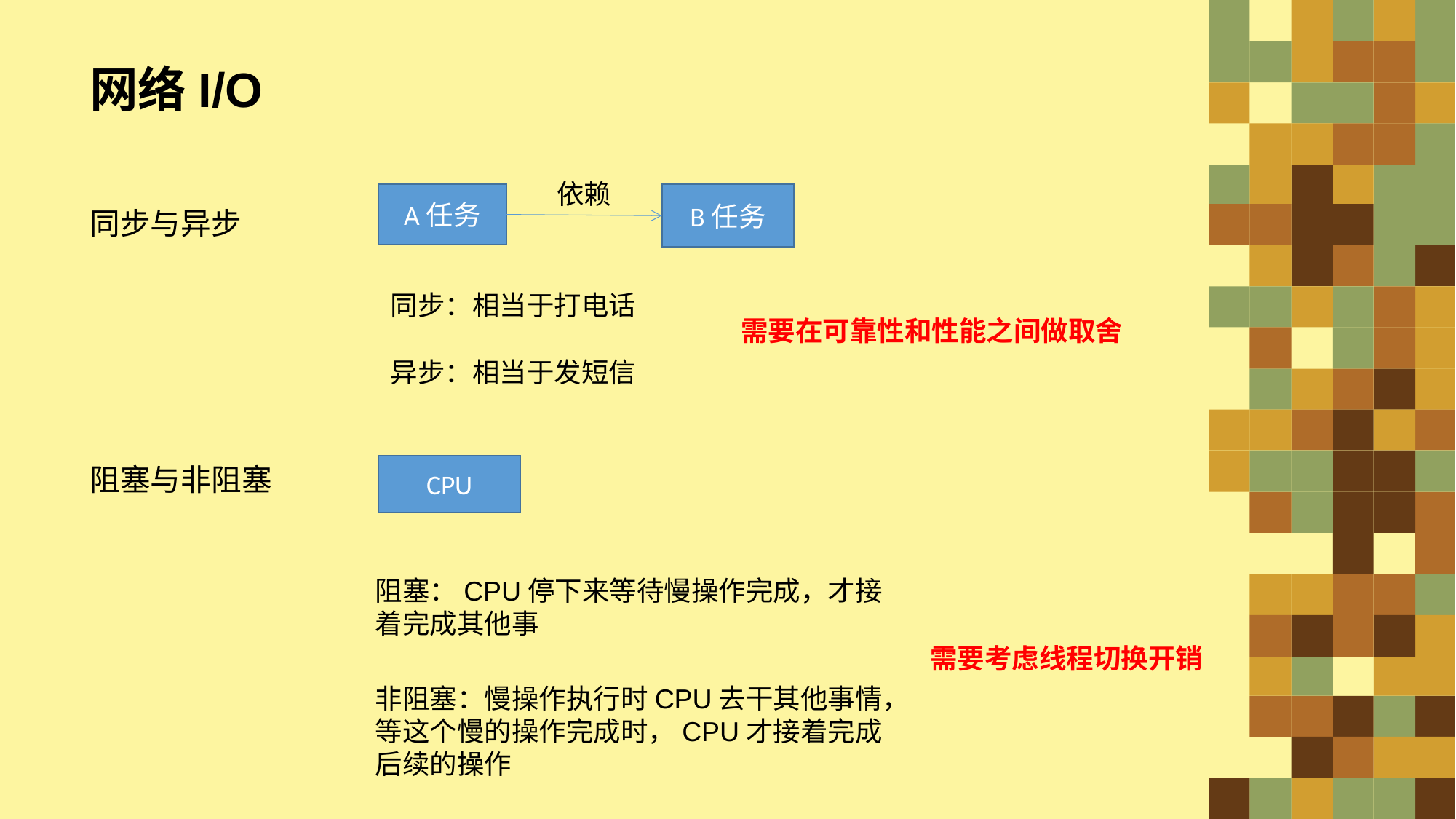

网络I/O
依赖
A任务
B任务
同步与异步
同步：相当于打电话

需要在可靠性和性能之间做取舍
异步：相当于发短信
阻塞与非阻塞
CPU
阻塞：CPU停下来等待慢操作完成，才接着完成其他事
需要考虑线程切换开销
非阻塞：慢操作执行时CPU去干其他事情，等这个慢的操作完成时，CPU才接着完成后续的操作